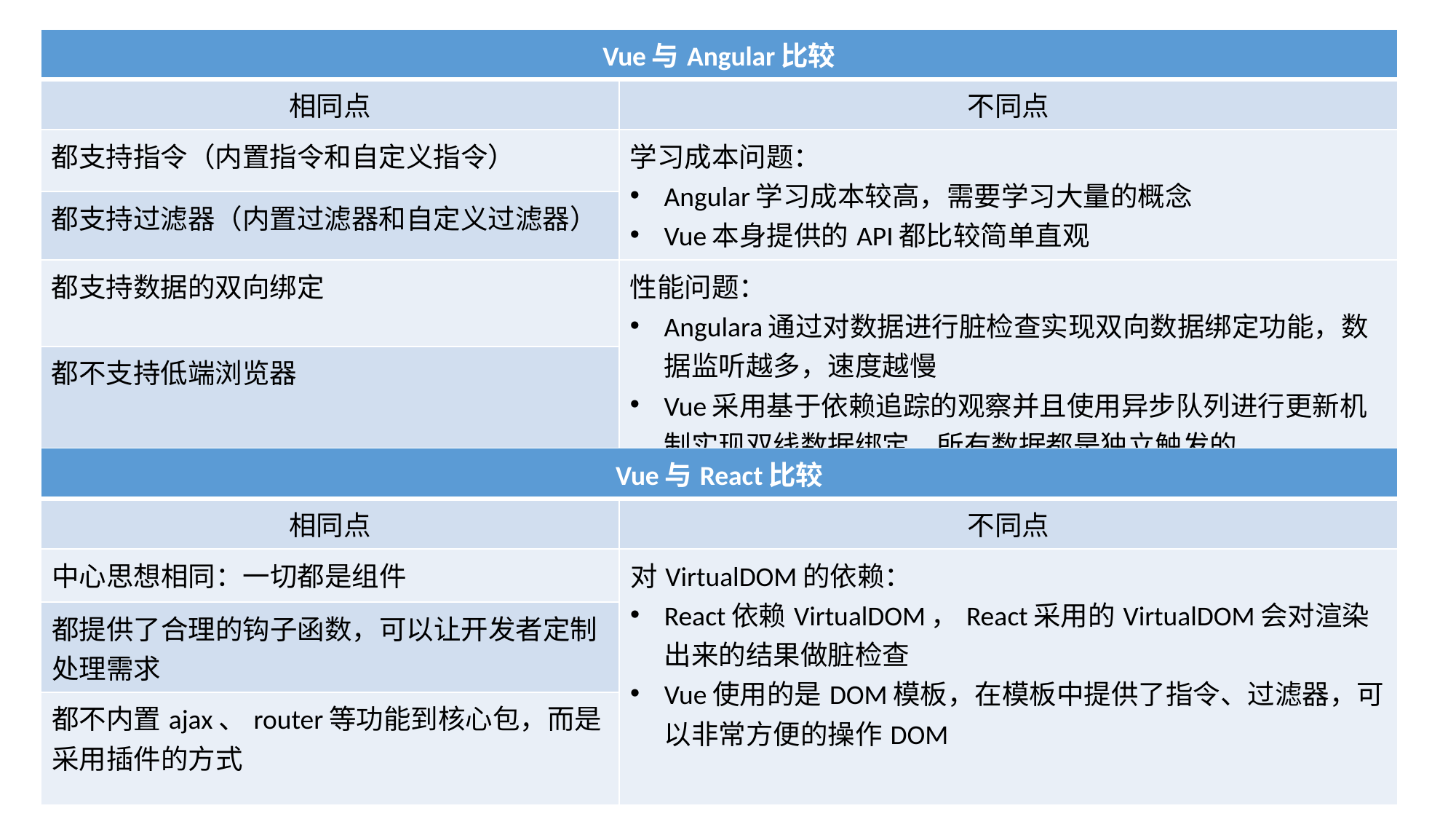

| Vue与Angular比较 |  |
| --- | --- |
| 相同点 | 不同点 |
| 都支持指令（内置指令和自定义指令） | 学习成本问题： Angular学习成本较高，需要学习大量的概念 Vue本身提供的API都比较简单直观 |
| 都支持过滤器（内置过滤器和自定义过滤器） |  |
| 都支持数据的双向绑定 | 性能问题： Angulara通过对数据进行脏检查实现双向数据绑定功能，数据监听越多，速度越慢 Vue采用基于依赖追踪的观察并且使用异步队列进行更新机制实现双线数据绑定，所有数据都是独立触发的 |
| 都不支持低端浏览器 |  |
| Vue与React比较 |  |
| --- | --- |
| 相同点 | 不同点 |
| 中心思想相同：一切都是组件 | 对VirtualDOM的依赖： React依赖VirtualDOM，React采用的VirtualDOM会对渲染出来的结果做脏检查 Vue使用的是DOM模板，在模板中提供了指令、过滤器，可以非常方便的操作DOM |
| 都提供了合理的钩子函数，可以让开发者定制处理需求 |  |
| 都不内置ajax、router等功能到核心包，而是采用插件的方式 |  |